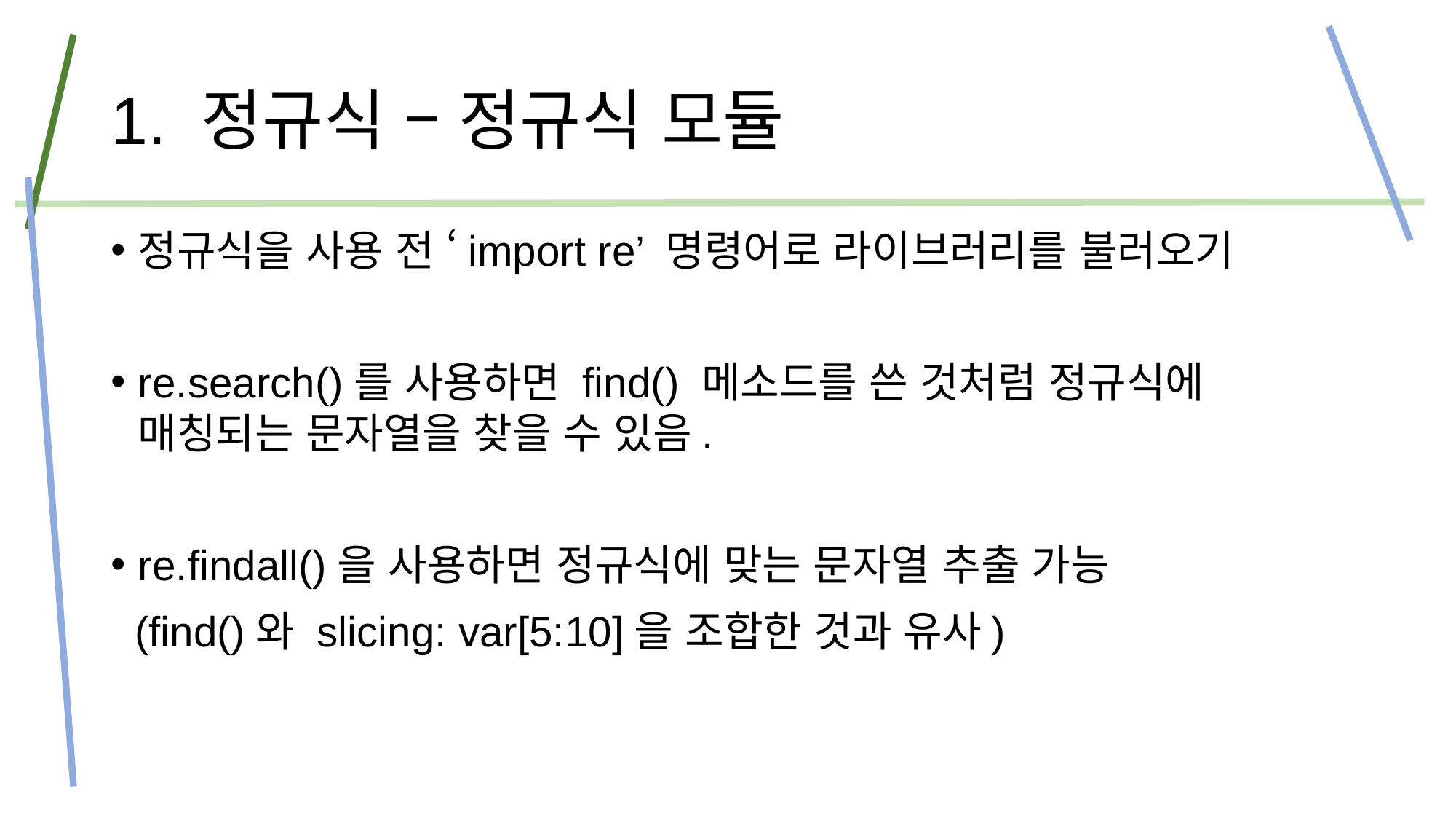

# 1. 정규식 – 정규식 모듈
정규식을 사용 전 ‘import re’ 명령어로 라이브러리를 불러오기

re.search()를 사용하면 find() 메소드를 쓴 것처럼 정규식에 매칭되는 문자열을 찾을 수 있음.

re.findall()을 사용하면 정규식에 맞는 문자열 추출 가능
  (find()와 slicing: var[5:10]을 조합한 것과 유사)